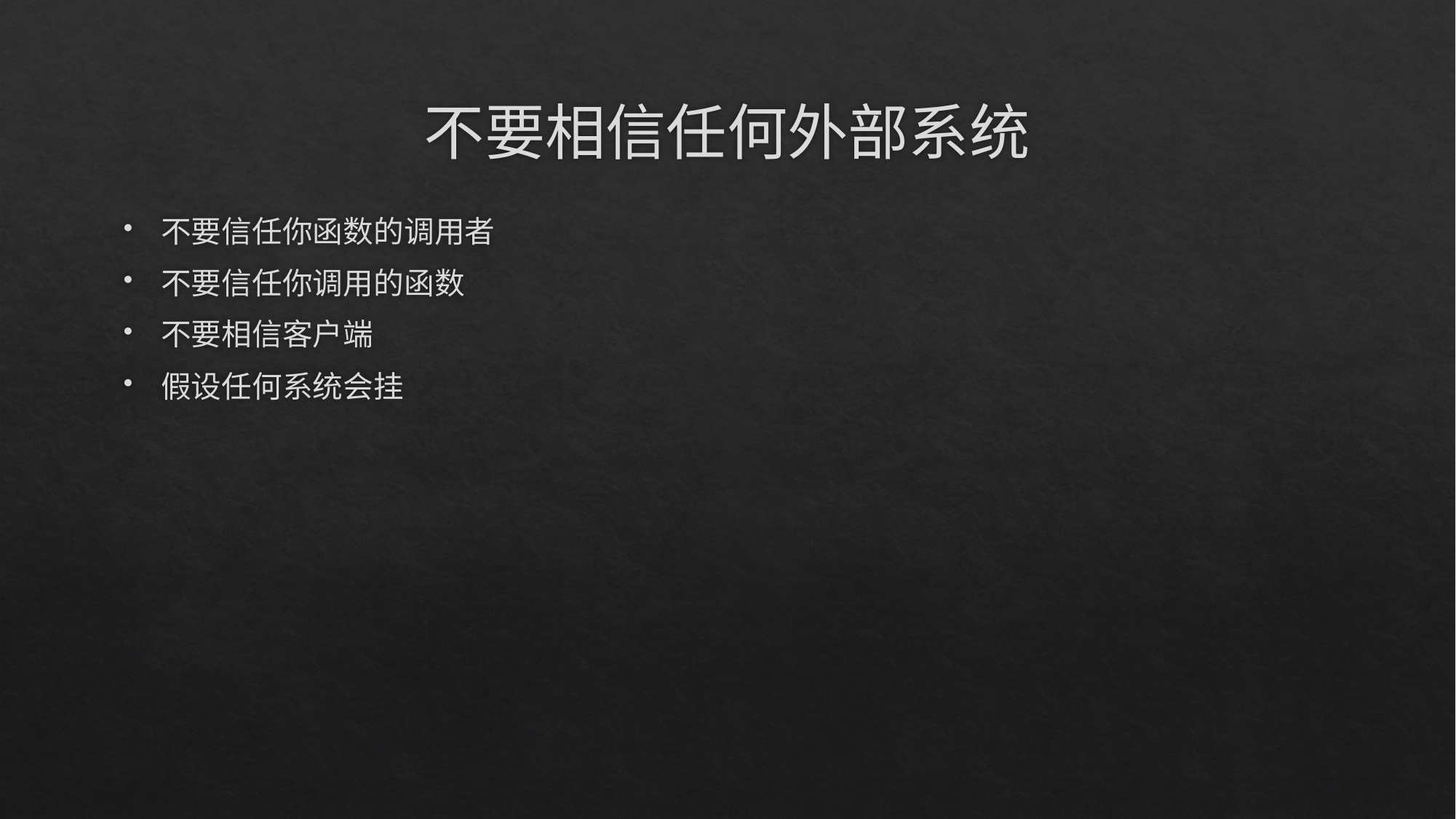

# 不要相信任何外部系统
不要信任你函数的调用者
不要信任你调用的函数
不要相信客户端
假设任何系统会挂